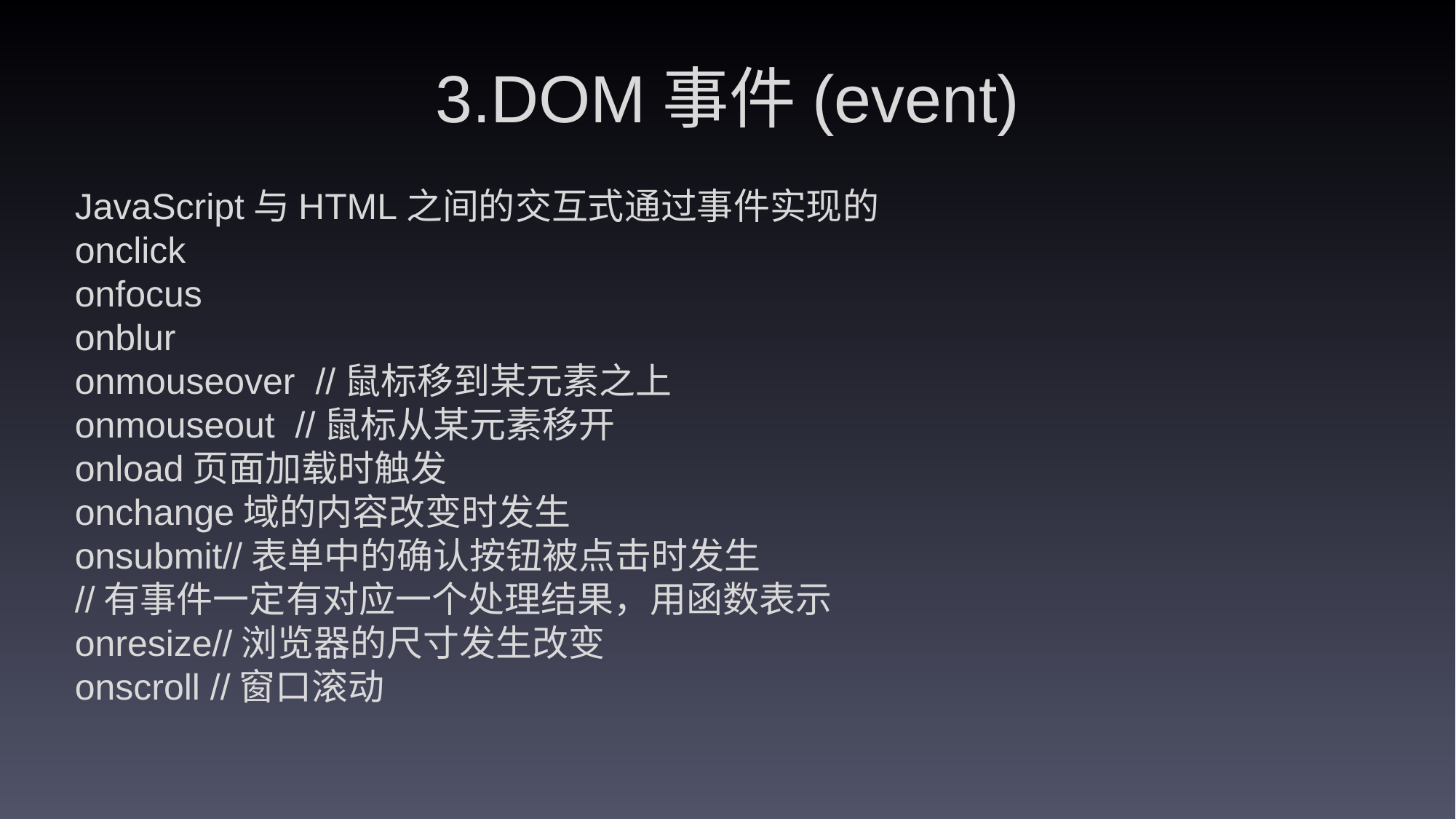

3.DOM事件(event)
JavaScript与HTML之间的交互式通过事件实现的
onclick
onfocus
onblur
onmouseover  //鼠标移到某元素之上
onmouseout  //鼠标从某元素移开
onload页面加载时触发
onchange域的内容改变时发生
onsubmit//表单中的确认按钮被点击时发生
//有事件一定有对应一个处理结果，用函数表示
onresize//浏览器的尺寸发生改变
onscroll //窗口滚动